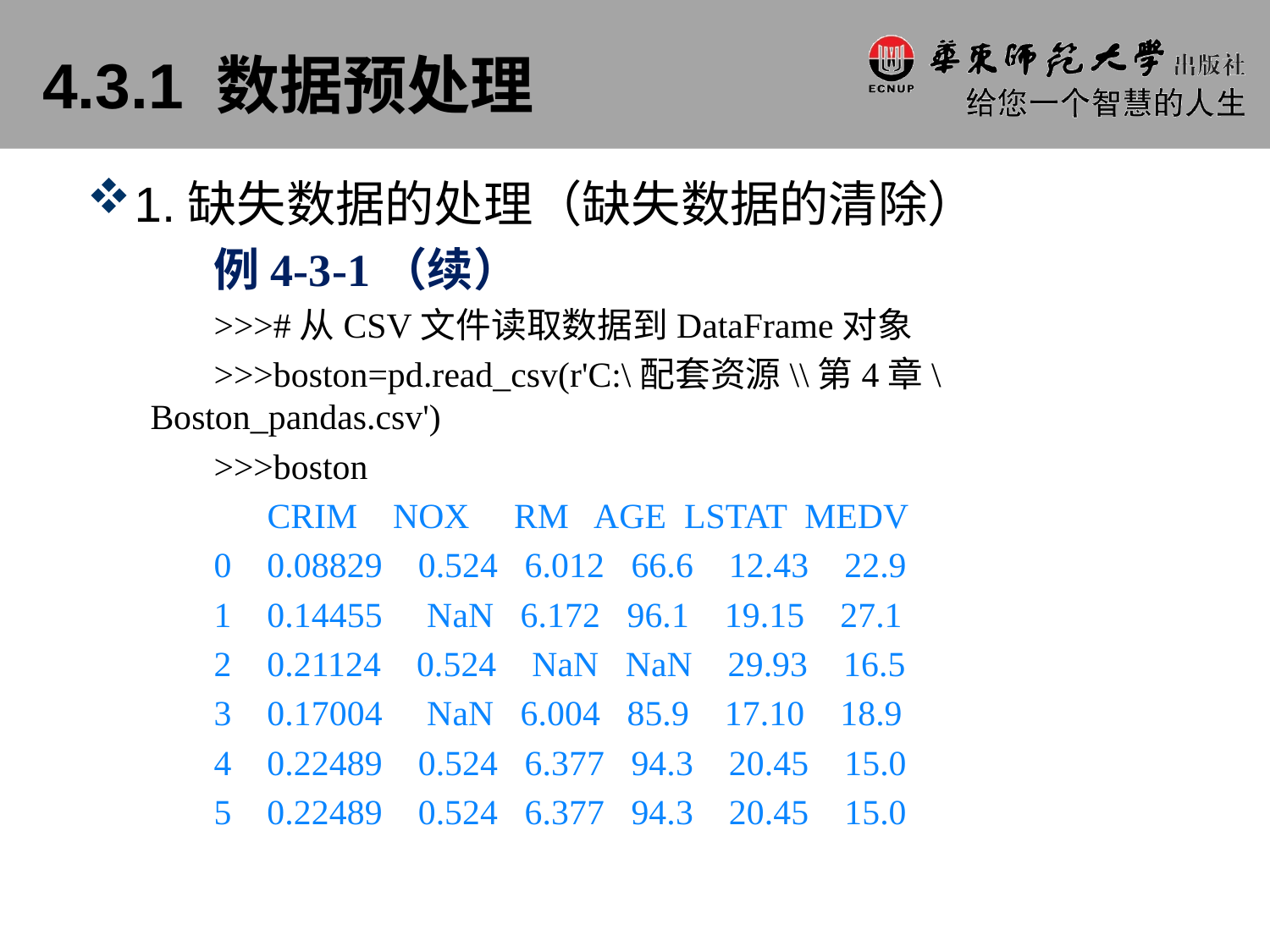

# 4.3.1 数据预处理
1.缺失数据的处理（缺失数据的清除）
例4-3-1（续）
>>>#从CSV文件读取数据到DataFrame对象
>>>boston=pd.read_csv(r'C:\配套资源\\第4章\Boston_pandas.csv')
>>>boston
      CRIM    NOX     RM   AGE  LSTAT  MEDV
0    0.08829    0.524   6.012   66.6    12.43    22.9
1    0.14455     NaN   6.172   96.1    19.15    27.1
2    0.21124    0.524    NaN   NaN    29.93    16.5
3    0.17004     NaN   6.004   85.9    17.10    18.9
4    0.22489    0.524   6.377   94.3    20.45    15.0
5    0.22489    0.524   6.377   94.3    20.45    15.0